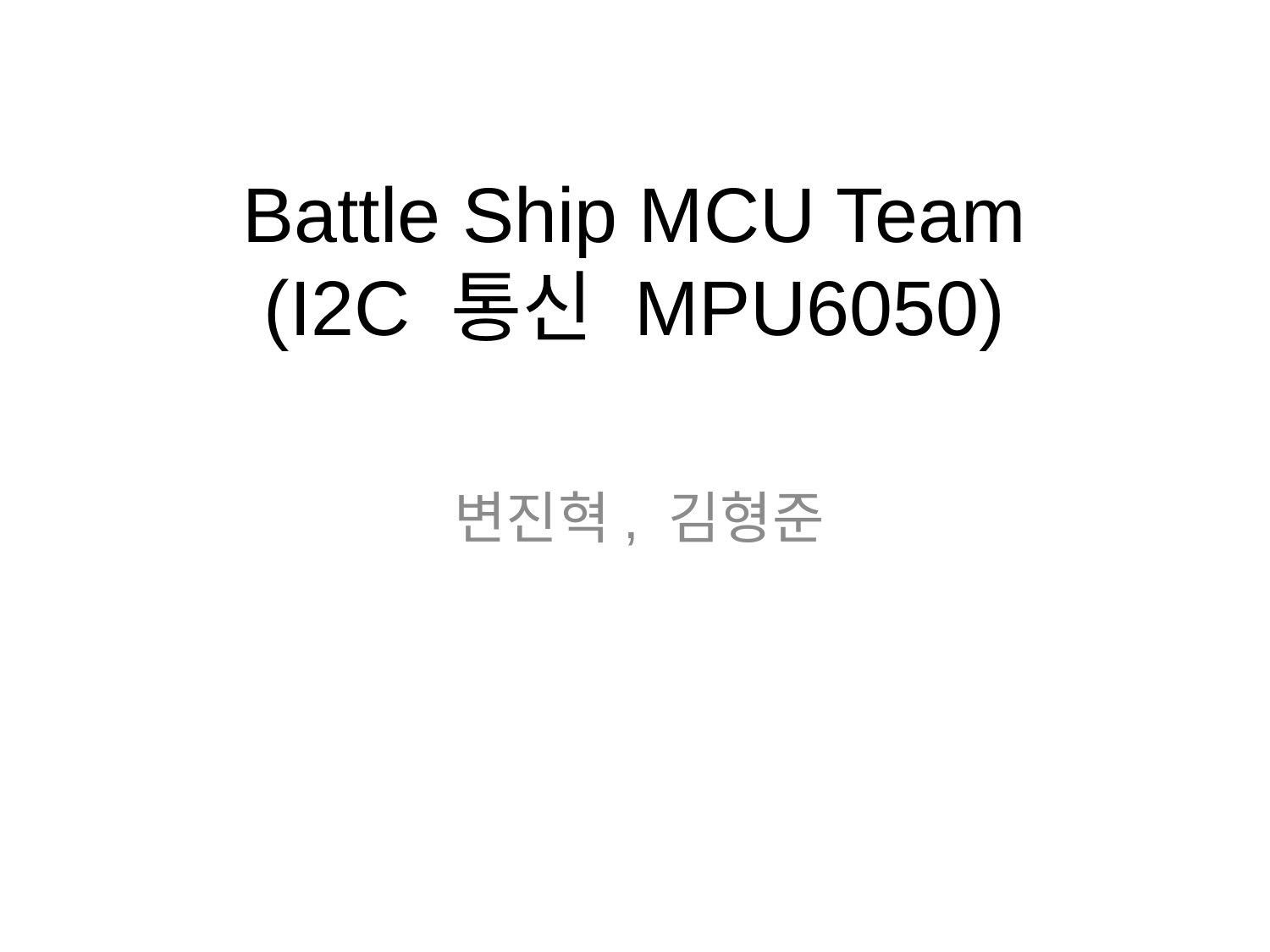

# Battle Ship MCU Team (I2C 통신 MPU6050)
변진혁, 김형준